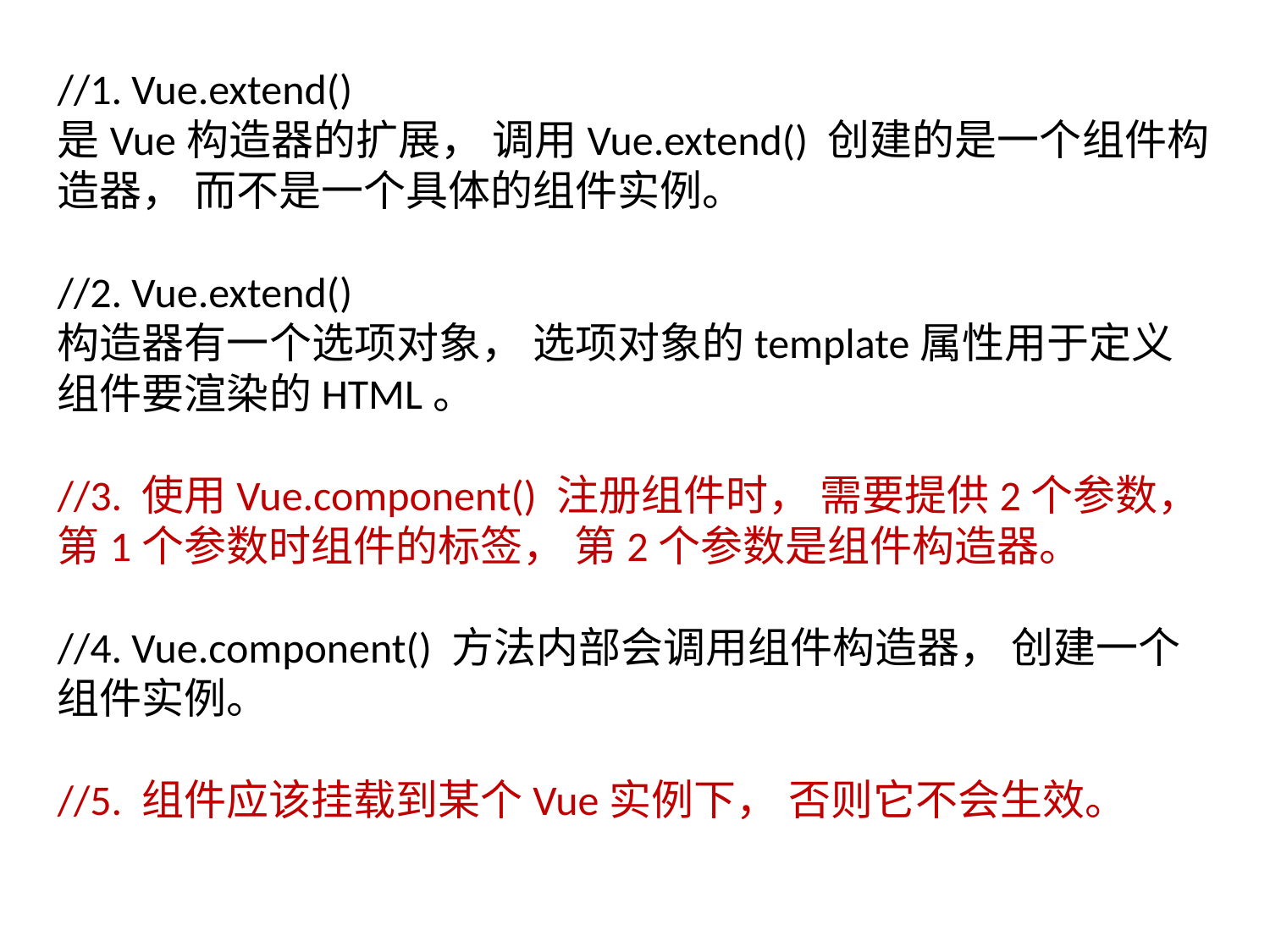

//1. Vue.extend()
是Vue构造器的扩展， 调用Vue.extend() 创建的是一个组件构造器， 而不是一个具体的组件实例。

//2. Vue.extend()
构造器有一个选项对象， 选项对象的template属性用于定义组件要渲染的HTML。

//3. 使用Vue.component() 注册组件时， 需要提供2个参数， 第1个参数时组件的标签， 第2个参数是组件构造器。

//4. Vue.component() 方法内部会调用组件构造器， 创建一个组件实例。

//5. 组件应该挂载到某个Vue实例下， 否则它不会生效。